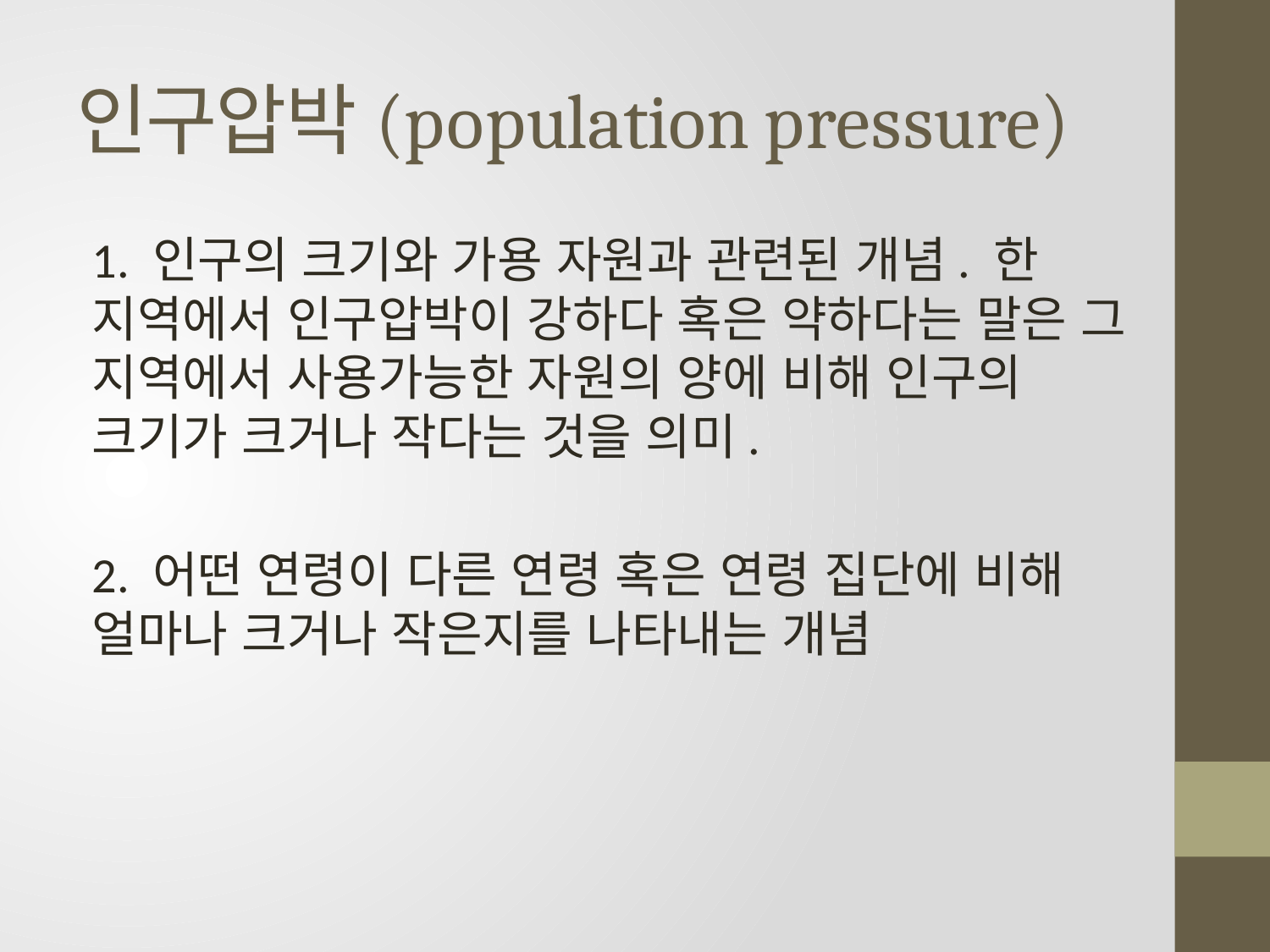

# 인구압박(population pressure)
1. 인구의 크기와 가용 자원과 관련된 개념. 한 지역에서 인구압박이 강하다 혹은 약하다는 말은 그 지역에서 사용가능한 자원의 양에 비해 인구의 크기가 크거나 작다는 것을 의미.

2. 어떤 연령이 다른 연령 혹은 연령 집단에 비해 얼마나 크거나 작은지를 나타내는 개념